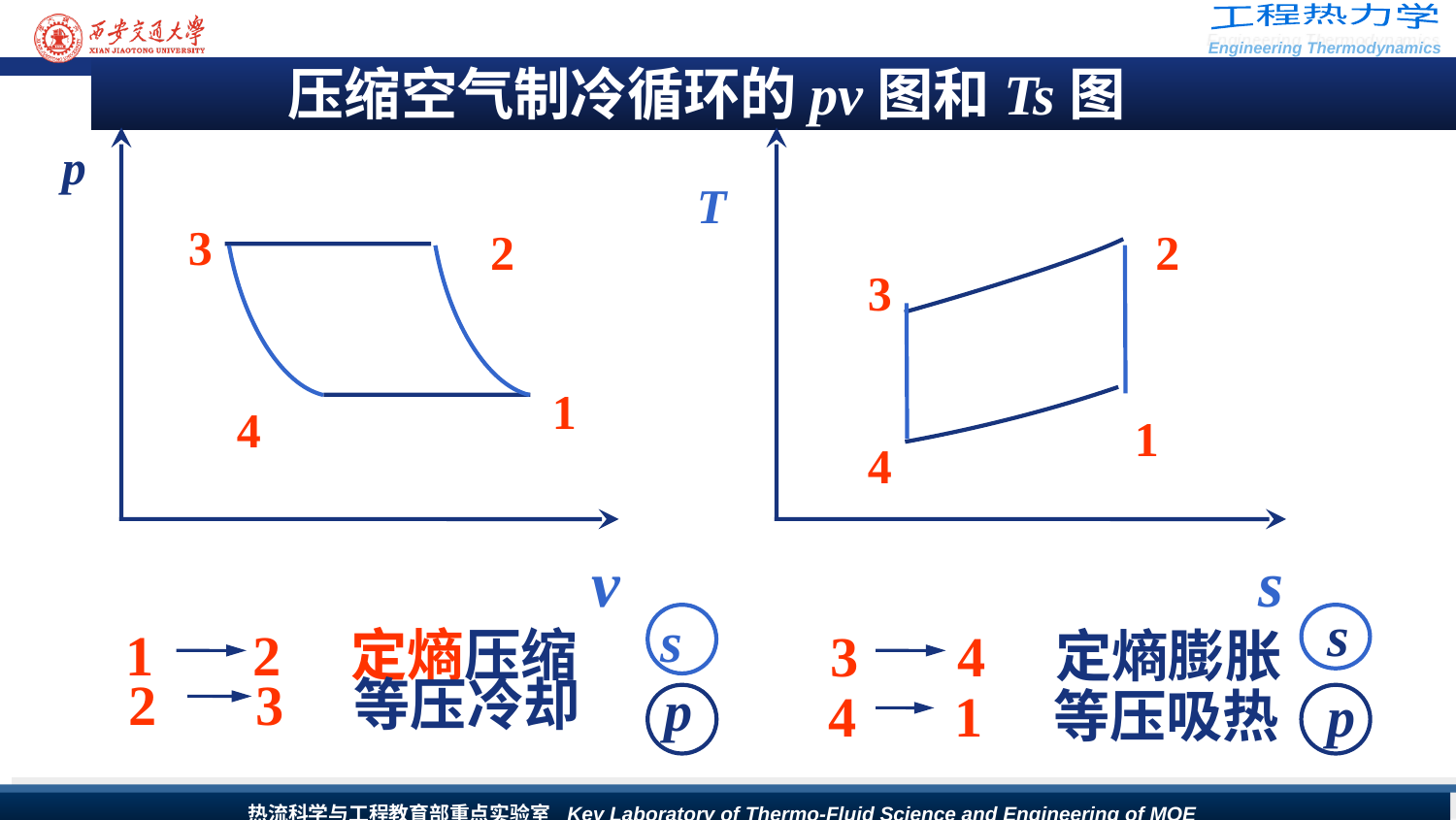

# 压缩空气制冷循环的pv图和Ts图

 p
T
3
2
2

3

1
4

1
4

v
s
s
s

1       2    定熵压缩
3       4    定熵膨胀

2       3    等压冷却
p
4       1    等压吸热
p